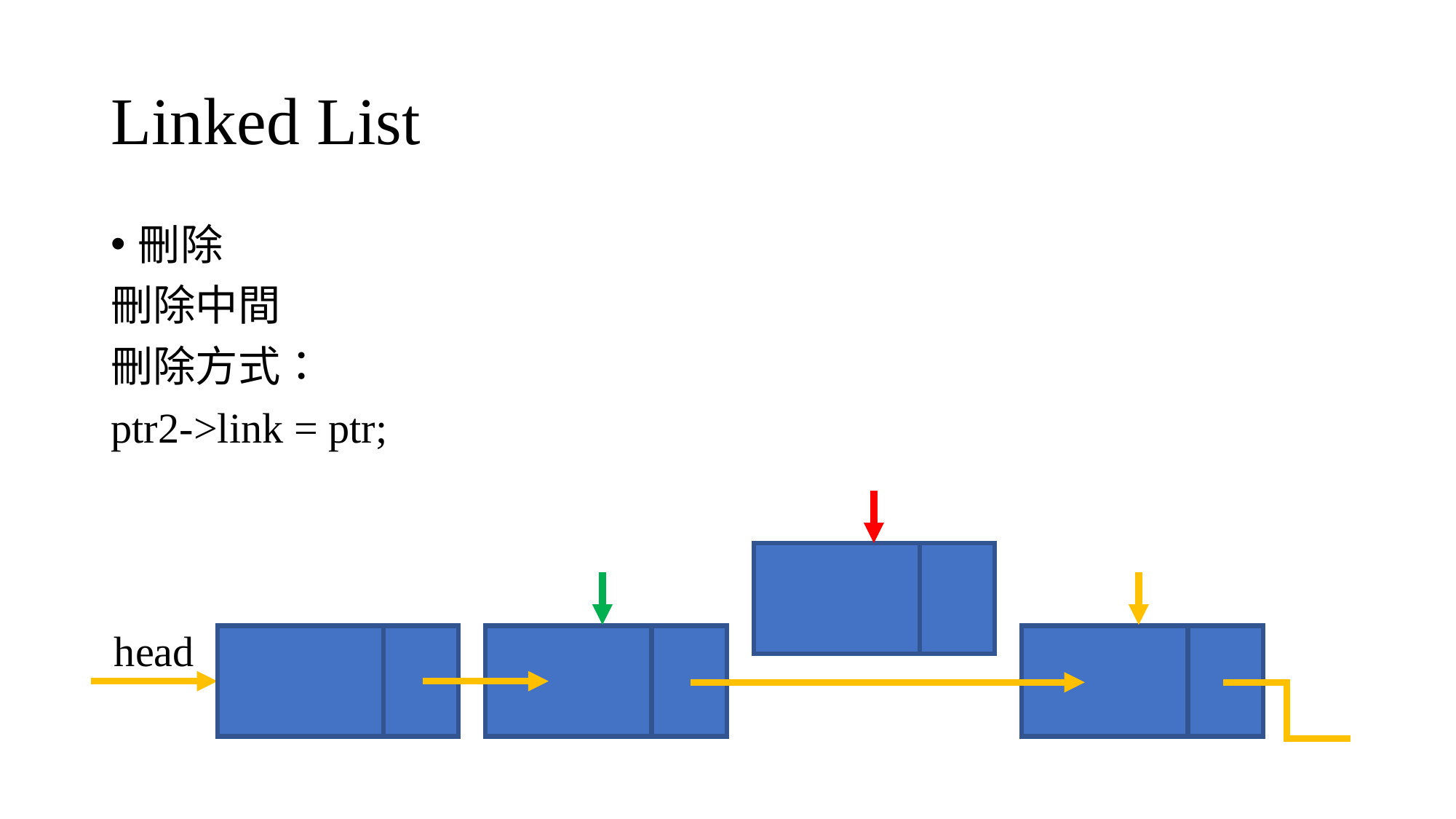

# Linked List
刪除
刪除中間
刪除方式：
ptr2->link = ptr;

head